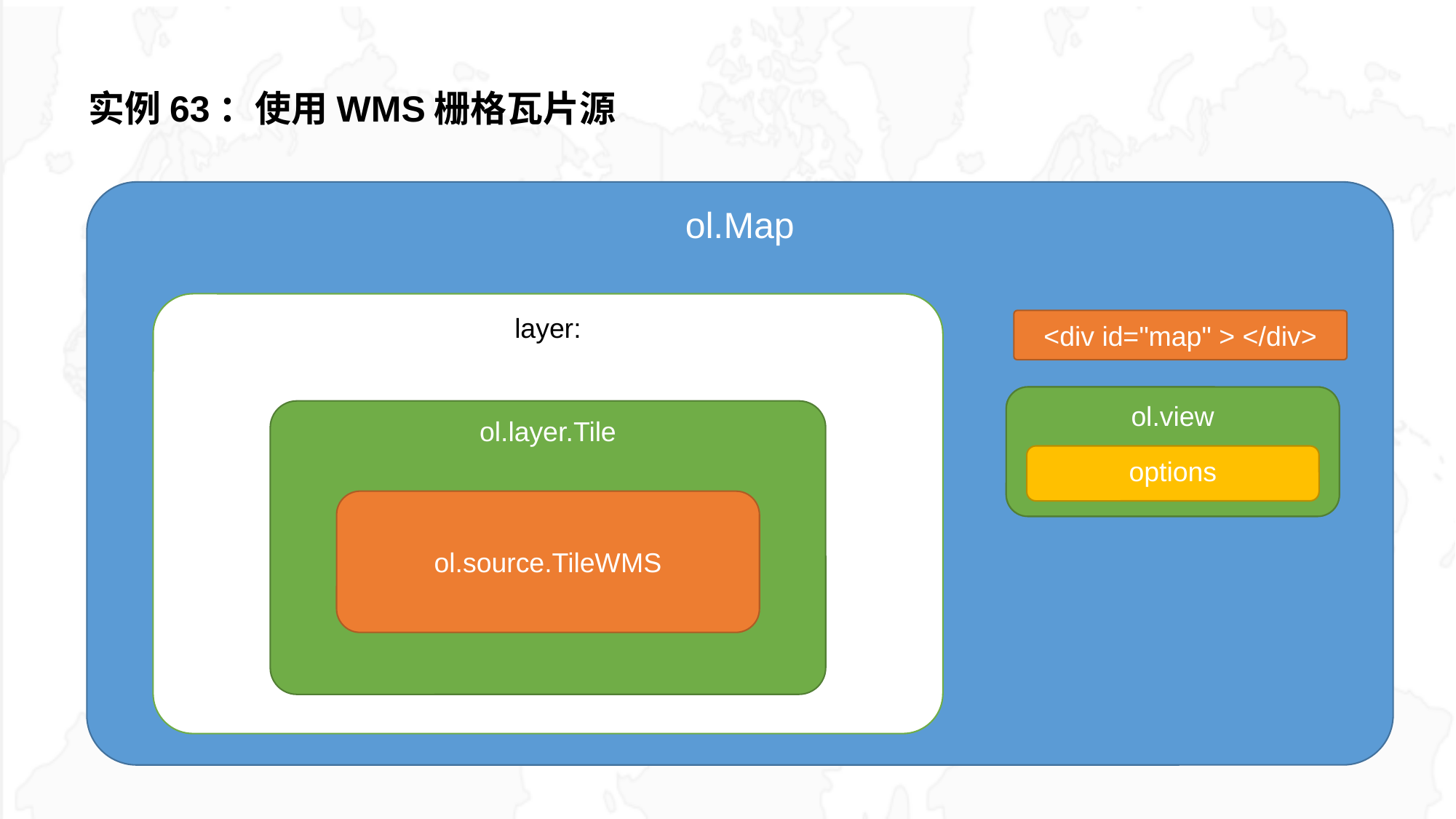

# 实例63：使用WMS栅格瓦片源
ol.Map
layer:
<div id="map" > </div>
view:ol.view
ol.view
options
options
ol.layer.Tile
ol.source.TileWMS